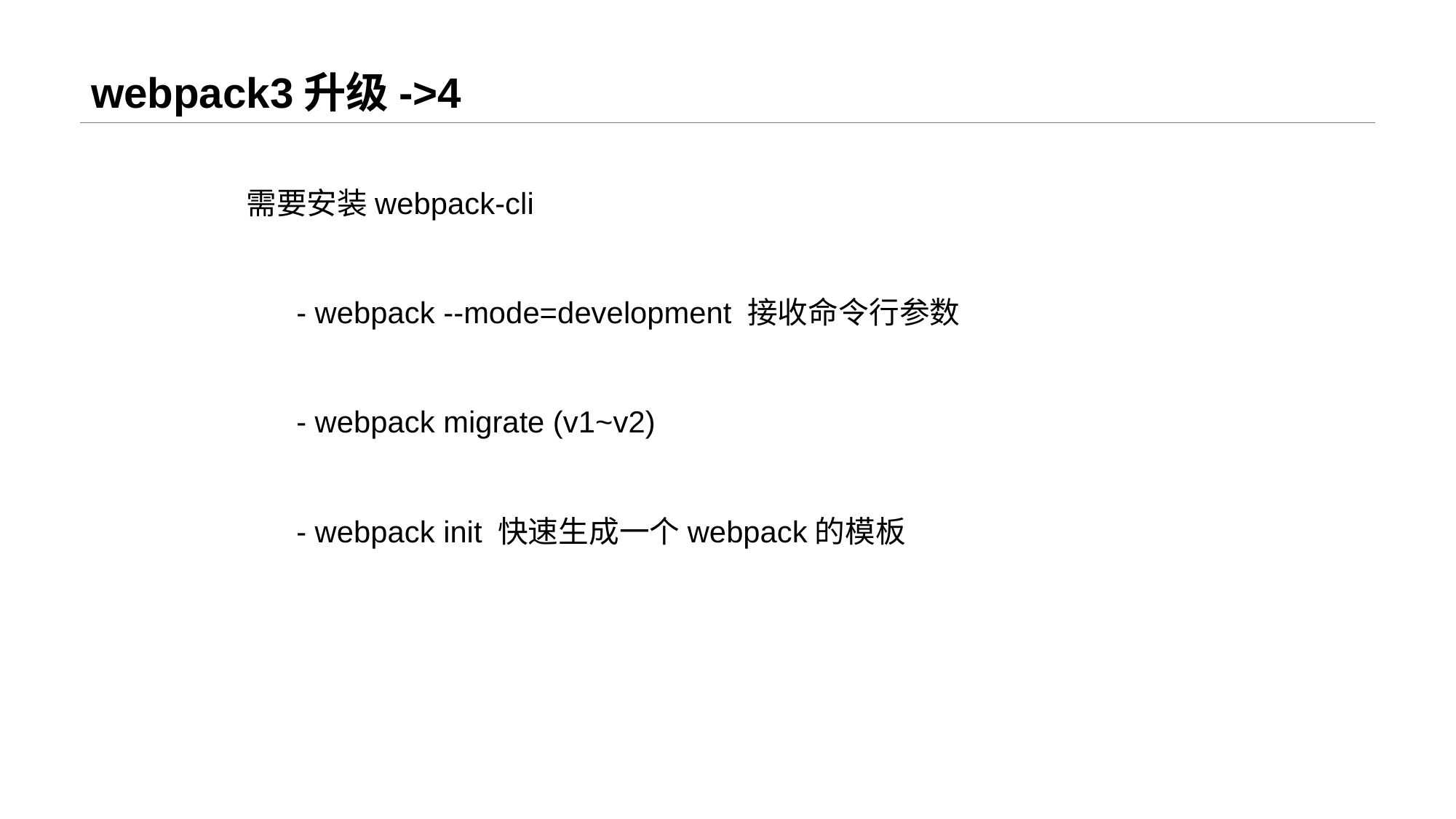

# webpack3升级->4
需要安装webpack-cli

      - webpack --mode=development 接收命令行参数

      - webpack migrate (v1~v2)

      - webpack init 快速生成一个webpack的模板

53